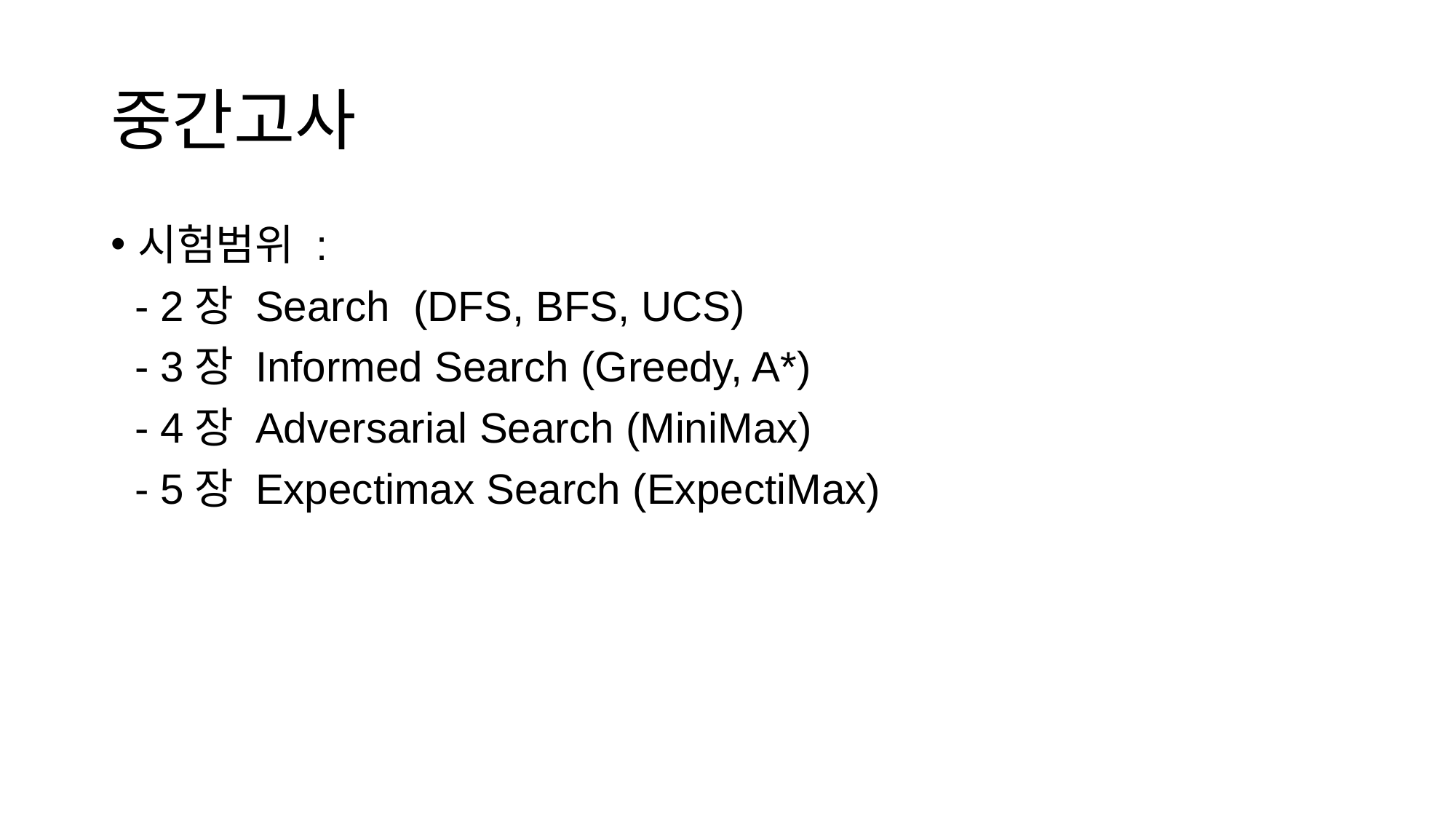

# 중간고사
시험범위 :
  - 2장 Search  (DFS, BFS, UCS)
  - 3장 Informed Search (Greedy, A*)
  - 4장 Adversarial Search (MiniMax)
  - 5장 Expectimax Search (ExpectiMax)